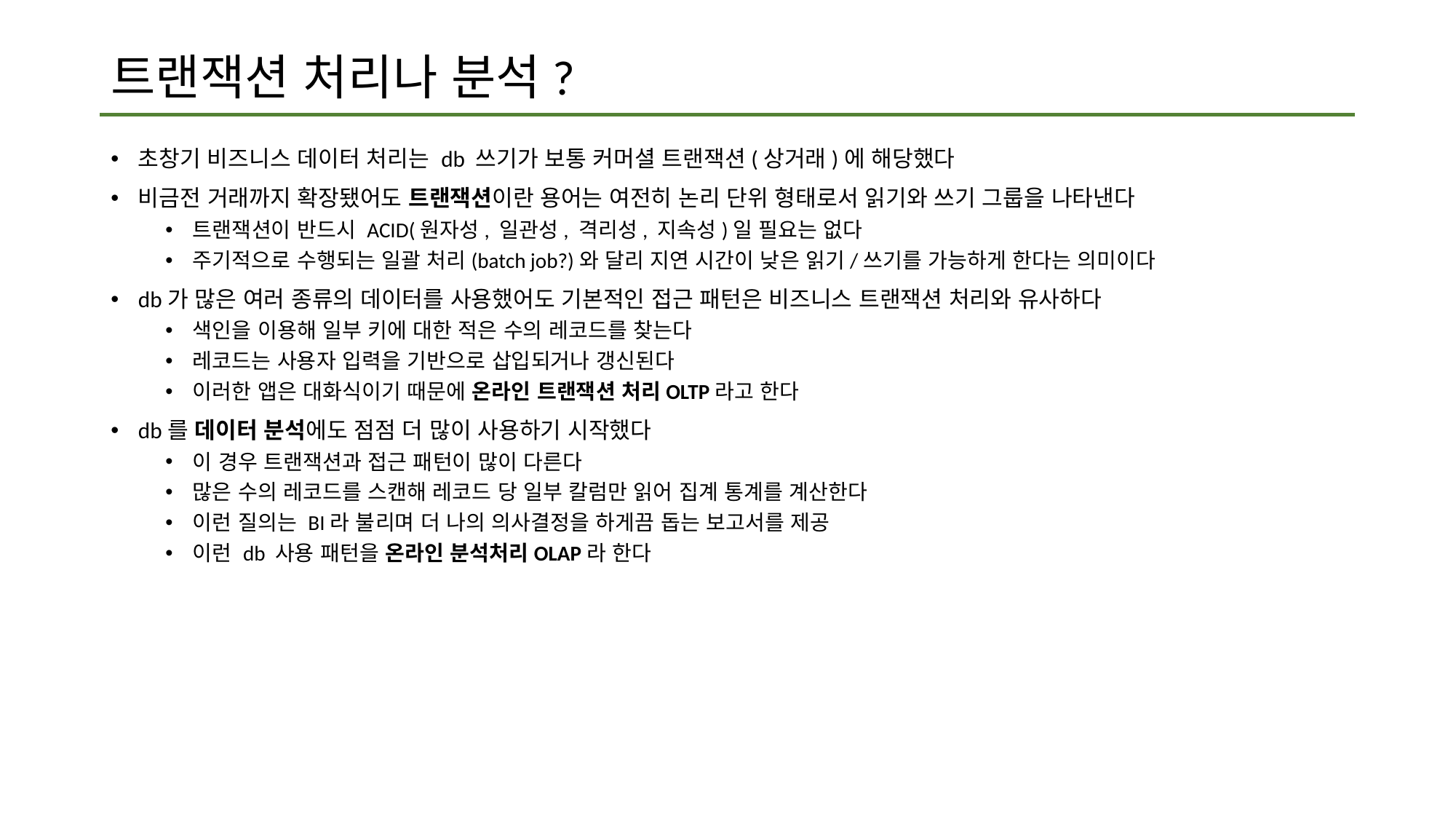

# 트랜잭션 처리나 분석?
초창기 비즈니스 데이터 처리는 db 쓰기가 보통 커머셜 트랜잭션(상거래)에 해당했다
비금전 거래까지 확장됐어도 트랜잭션이란 용어는 여전히 논리 단위 형태로서 읽기와 쓰기 그룹을 나타낸다
트랜잭션이 반드시 ACID(원자성, 일관성, 격리성, 지속성)일 필요는 없다
주기적으로 수행되는 일괄 처리(batch job?)와 달리 지연 시간이 낮은 읽기/쓰기를 가능하게 한다는 의미이다
db가 많은 여러 종류의 데이터를 사용했어도 기본적인 접근 패턴은 비즈니스 트랜잭션 처리와 유사하다
색인을 이용해 일부 키에 대한 적은 수의 레코드를 찾는다
레코드는 사용자 입력을 기반으로 삽입되거나 갱신된다
이러한 앱은 대화식이기 때문에 온라인 트랜잭션 처리OLTP라고 한다
db를 데이터 분석에도 점점 더 많이 사용하기 시작했다
이 경우 트랜잭션과 접근 패턴이 많이 다른다
많은 수의 레코드를 스캔해 레코드 당 일부 칼럼만 읽어 집계 통계를 계산한다
이런 질의는 BI라 불리며 더 나의 의사결정을 하게끔 돕는 보고서를 제공
이런 db 사용 패턴을 온라인 분석처리OLAP라 한다